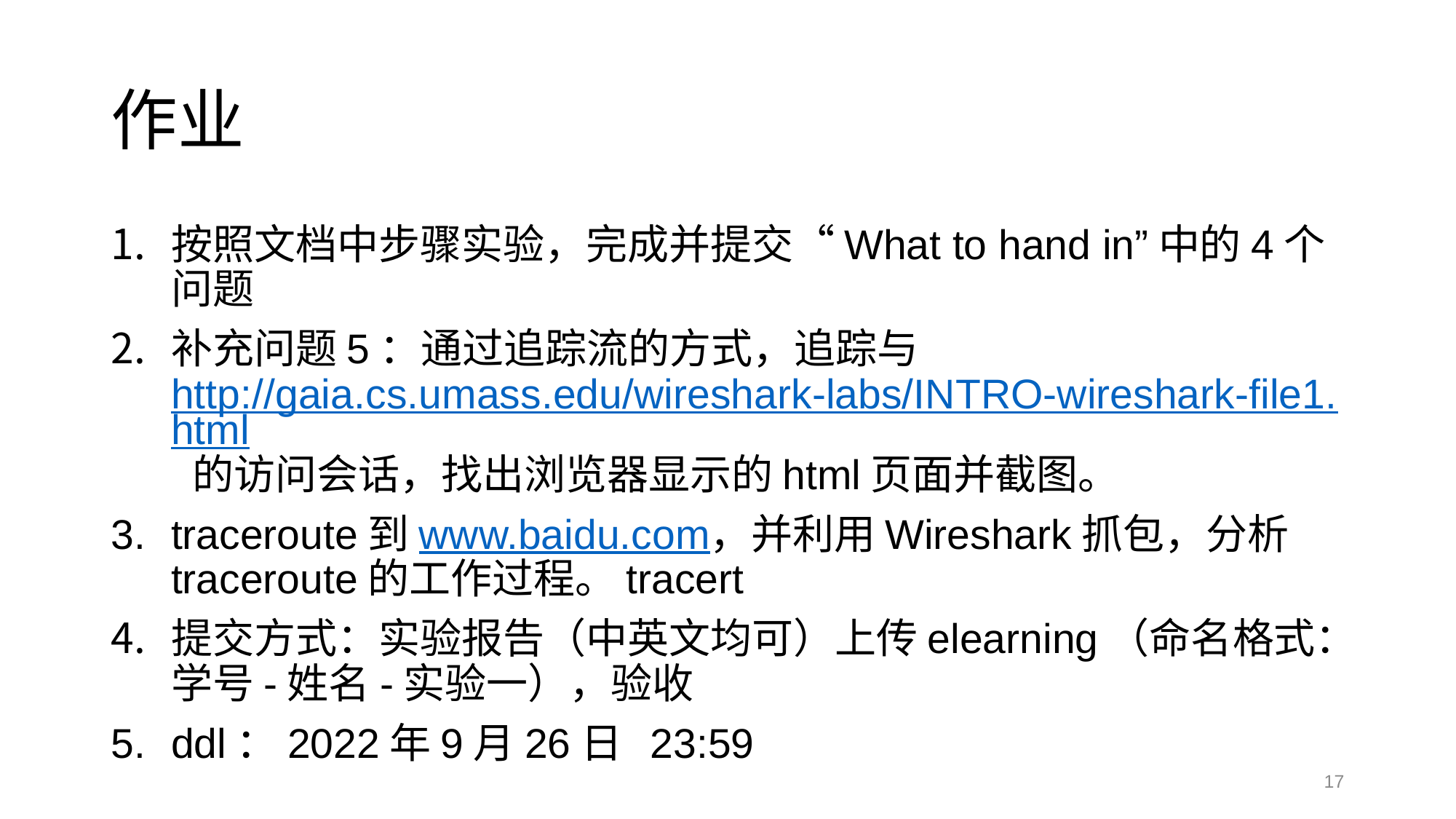

# 作业
按照文档中步骤实验，完成并提交“What to hand in”中的4个问题
补充问题5：通过追踪流的方式，追踪与http://gaia.cs.umass.edu/wireshark-labs/INTRO-wireshark-file1.html 的访问会话，找出浏览器显示的html页面并截图。
traceroute到www.baidu.com，并利用Wireshark抓包，分析traceroute的工作过程。tracert
提交方式：实验报告（中英文均可）上传elearning（命名格式：学号-姓名-实验一），验收
ddl：2022年9月26日  23:59
17